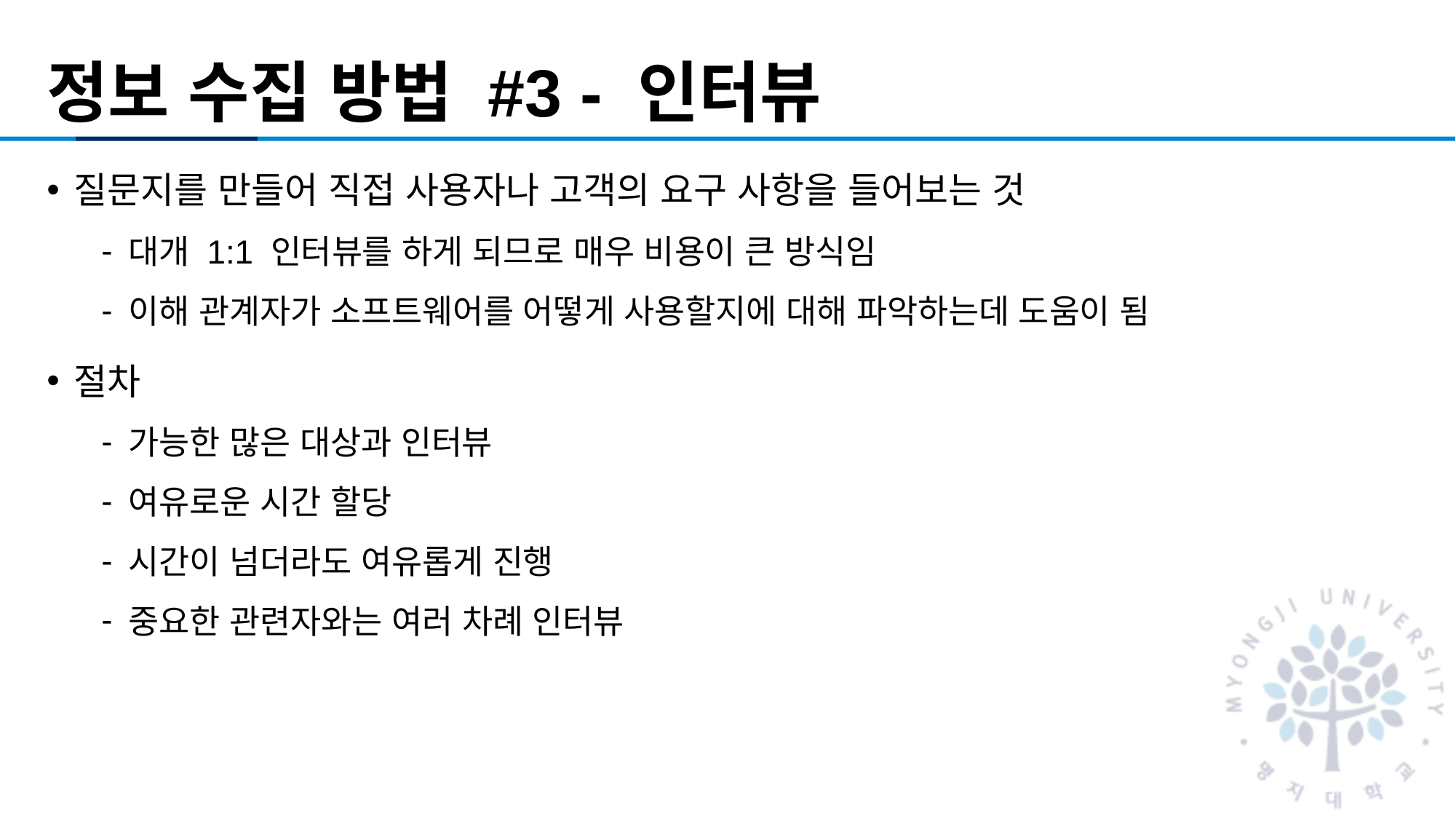

# 정보 수집 방법 #3 - 인터뷰
질문지를 만들어 직접 사용자나 고객의 요구 사항을 들어보는 것
대개 1:1 인터뷰를 하게 되므로 매우 비용이 큰 방식임
이해 관계자가 소프트웨어를 어떻게 사용할지에 대해 파악하는데 도움이 됨
절차
가능한 많은 대상과 인터뷰
여유로운 시간 할당
시간이 넘더라도 여유롭게 진행
중요한 관련자와는 여러 차례 인터뷰